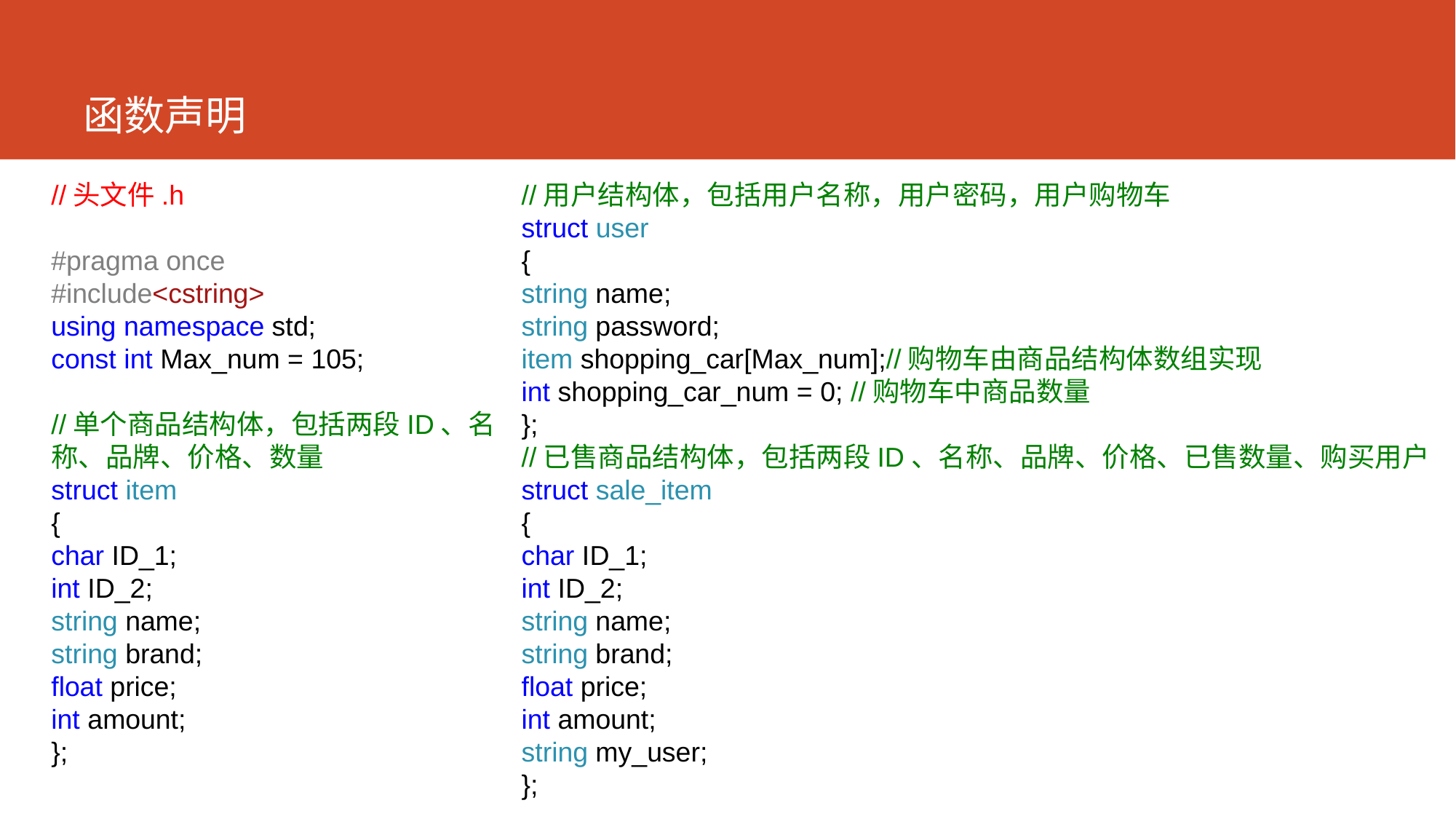

# 函数声明
//头文件.h

#pragma once
#include<cstring>
using namespace std;
const int Max_num = 105;

//单个商品结构体，包括两段ID、名称、品牌、价格、数量
struct item
{
char ID_1;
int ID_2;
string name;
string brand;
float price;
int amount;
};

//用户结构体，包括用户名称，用户密码，用户购物车
struct user
{
string name;
string password;
item shopping_car[Max_num];//购物车由商品结构体数组实现
int shopping_car_num = 0; //购物车中商品数量
};
//已售商品结构体，包括两段ID、名称、品牌、价格、已售数量、购买用户
struct sale_item
{
char ID_1;
int ID_2;
string name;
string brand;
float price;
int amount;
string my_user;
};